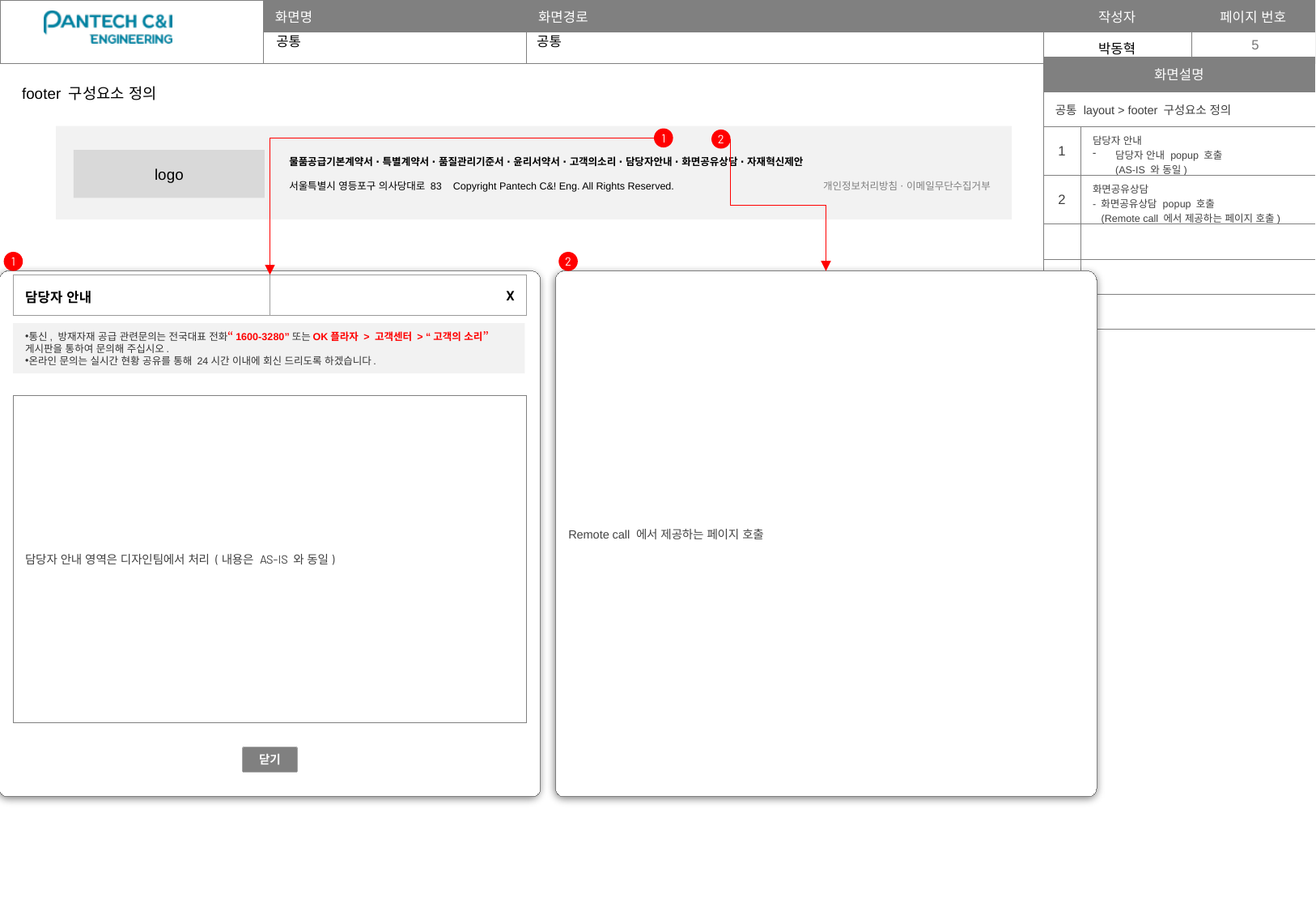

공통
공통
5
| 화면설명 |  |
| --- | --- |
| 공통 layout > footer 구성요소 정의 |  |
| 1 | 담당자 안내 담당자 안내 popup 호출 (AS-IS 와 동일) |
| 2 | 화면공유상담 - 화면공유상담 popup 호출 (Remote call 에서 제공하는 페이지 호출) |
|  |  |
|  |  |
|  |  |
footer 구성요소 정의

1
2
logo
물품공급기본계약서 ⋅ 특별계약서 ⋅ 품질관리기준서 ⋅ 윤리서약서 ⋅ 고객의소리 ⋅ 담당자안내 ⋅ 화면공유상담 ⋅ 자재혁신제안

서울특별시 영등포구 의사당대로 83    Copyright Pantech C&! Eng. All Rights Reserved.
개인정보처리방침 ⋅ 이메일무단수집거부
1
2

Remote call 에서 제공하는 페이지 호출
| 담당자 안내 | X |
| --- | --- |
통신, 방재자재 공급 관련문의는 전국대표 전화“1600-3280”또는OK플라자 > 고객센터 > “고객의 소리”게시판을 통하여 문의해 주십시오.
온라인 문의는 실시간 현황 공유를 통해 24시간 이내에 회신 드리도록 하겠습니다.
담당자 안내 영역은 디자인팀에서 처리 (내용은 AS-IS 와 동일)
닫기